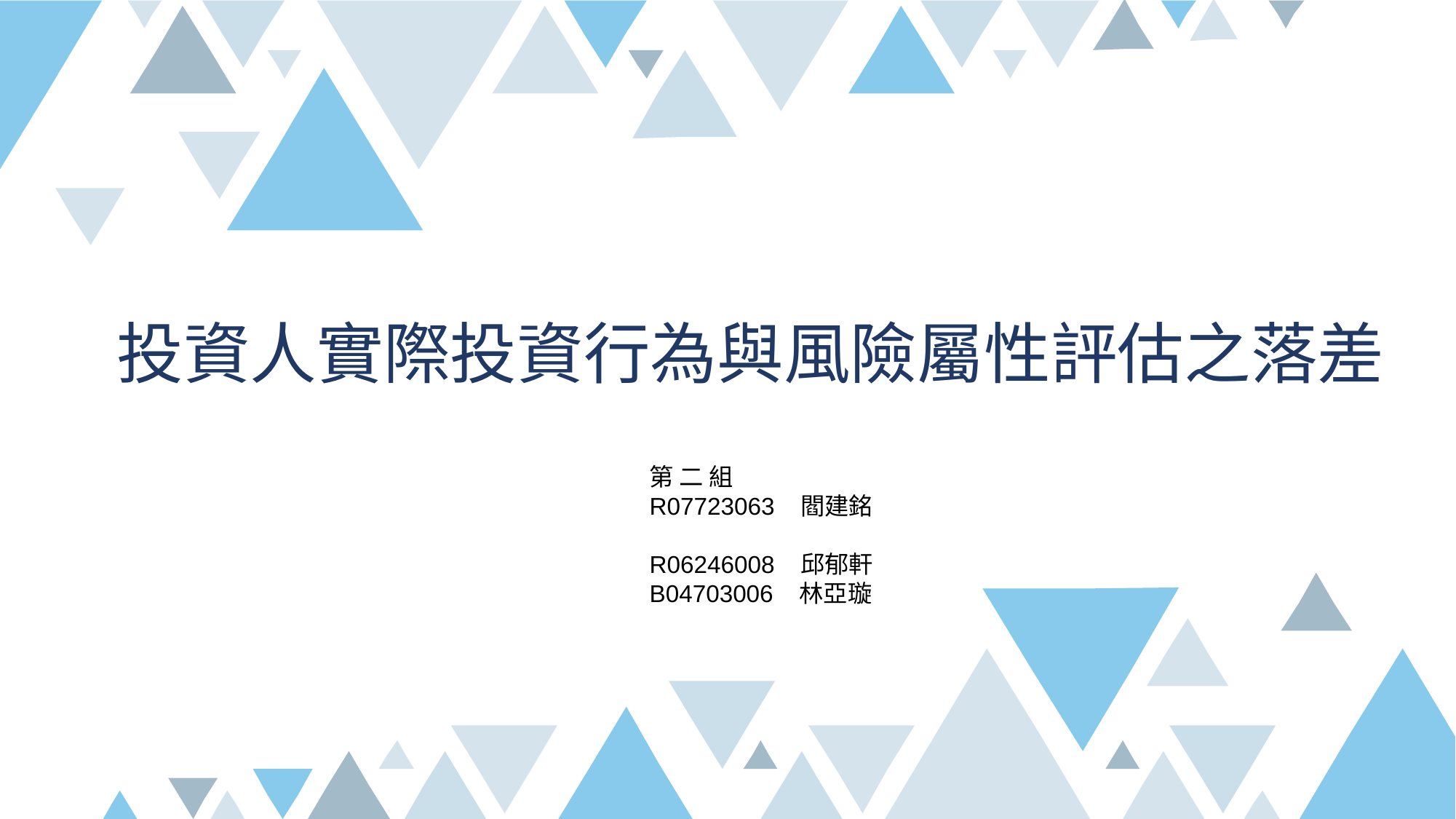

投資人實際投資行為與風險屬性評估之落差
第 二 組
R07723063   閻建銘 
R06246008   邱郁軒B04703006   林亞璇